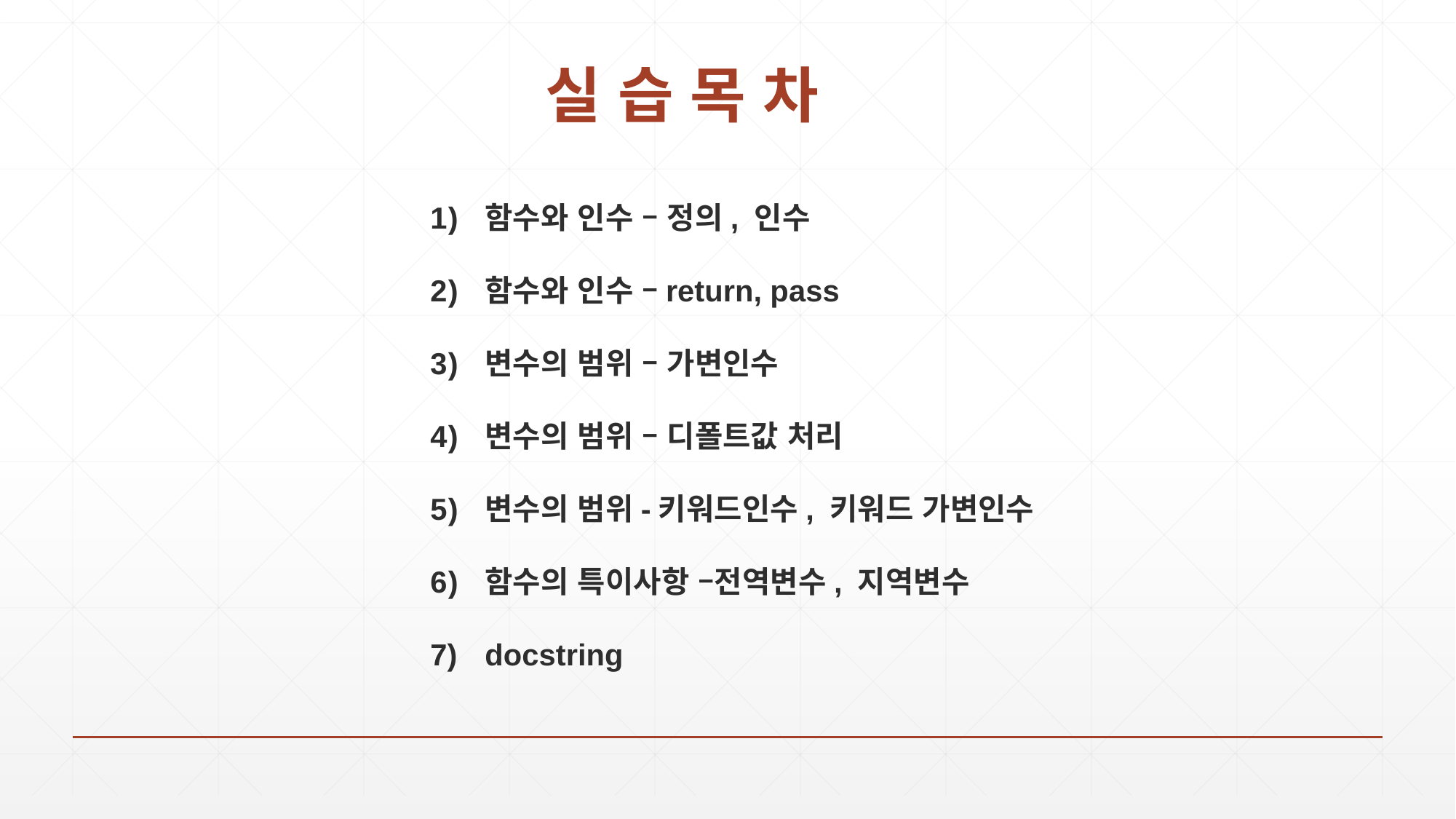

# 실 습 목 차
함수와 인수 – 정의, 인수

함수와 인수 –return, pass

변수의 범위 – 가변인수

변수의 범위 – 디폴트값 처리

변수의 범위-키워드인수, 키워드 가변인수

함수의 특이사항 –전역변수, 지역변수

docstring